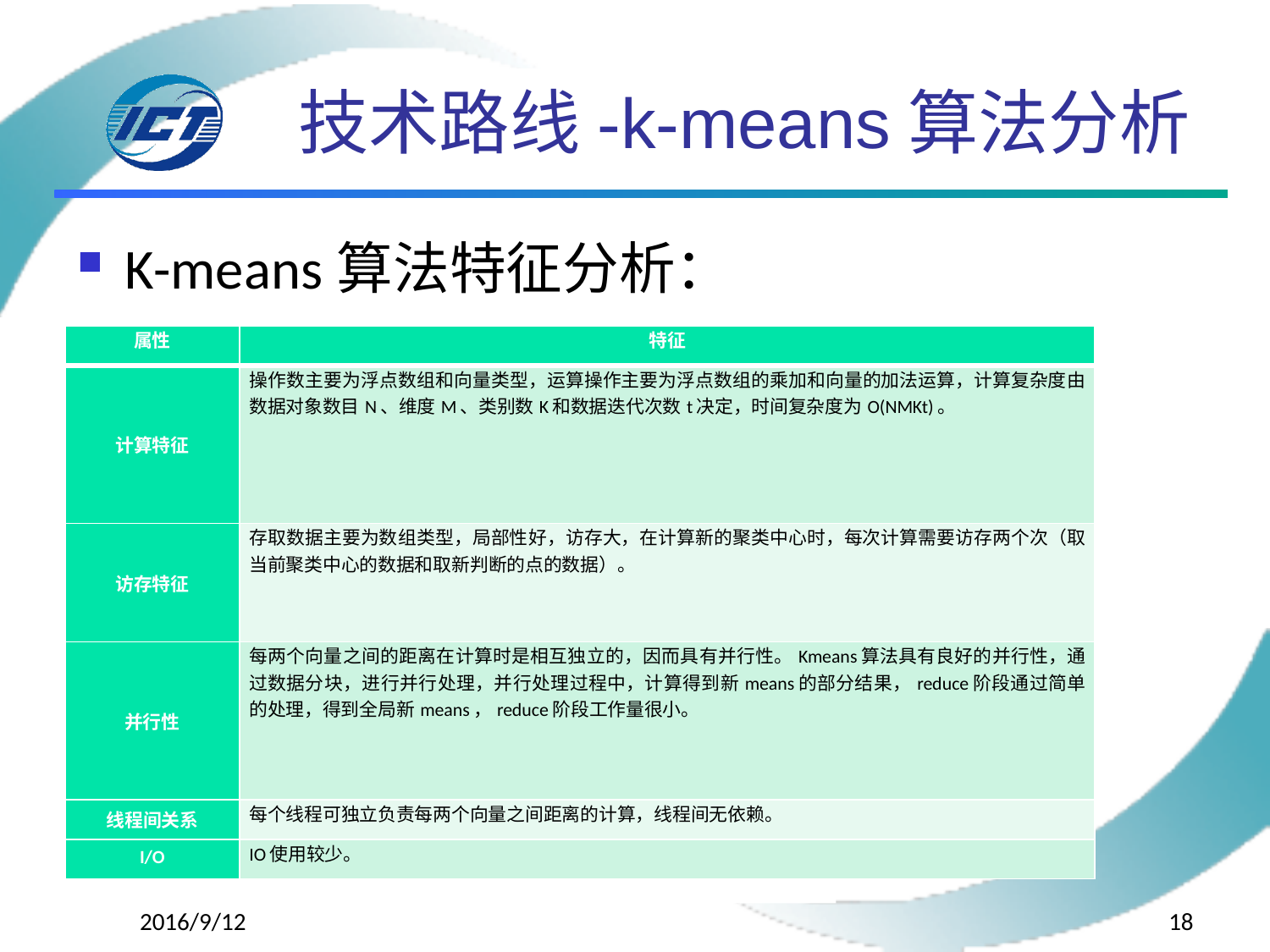

# 技术路线-k-means算法分析
K-means算法特征分析：
| 属性 | 特征 |
| --- | --- |
| 计算特征 | 操作数主要为浮点数组和向量类型，运算操作主要为浮点数组的乘加和向量的加法运算，计算复杂度由数据对象数目N、维度M、类别数K和数据迭代次数t决定，时间复杂度为O(NMKt)。 |
| 访存特征 | 存取数据主要为数组类型，局部性好，访存大，在计算新的聚类中心时，每次计算需要访存两个次（取当前聚类中心的数据和取新判断的点的数据）。 |
| 并行性 | 每两个向量之间的距离在计算时是相互独立的，因而具有并行性。Kmeans算法具有良好的并行性，通过数据分块，进行并行处理，并行处理过程中，计算得到新means的部分结果，reduce阶段通过简单的处理，得到全局新means，reduce阶段工作量很小。 |
| 线程间关系 | 每个线程可独立负责每两个向量之间距离的计算，线程间无依赖。 |
| I/O | IO使用较少。 |
2016/9/12
18